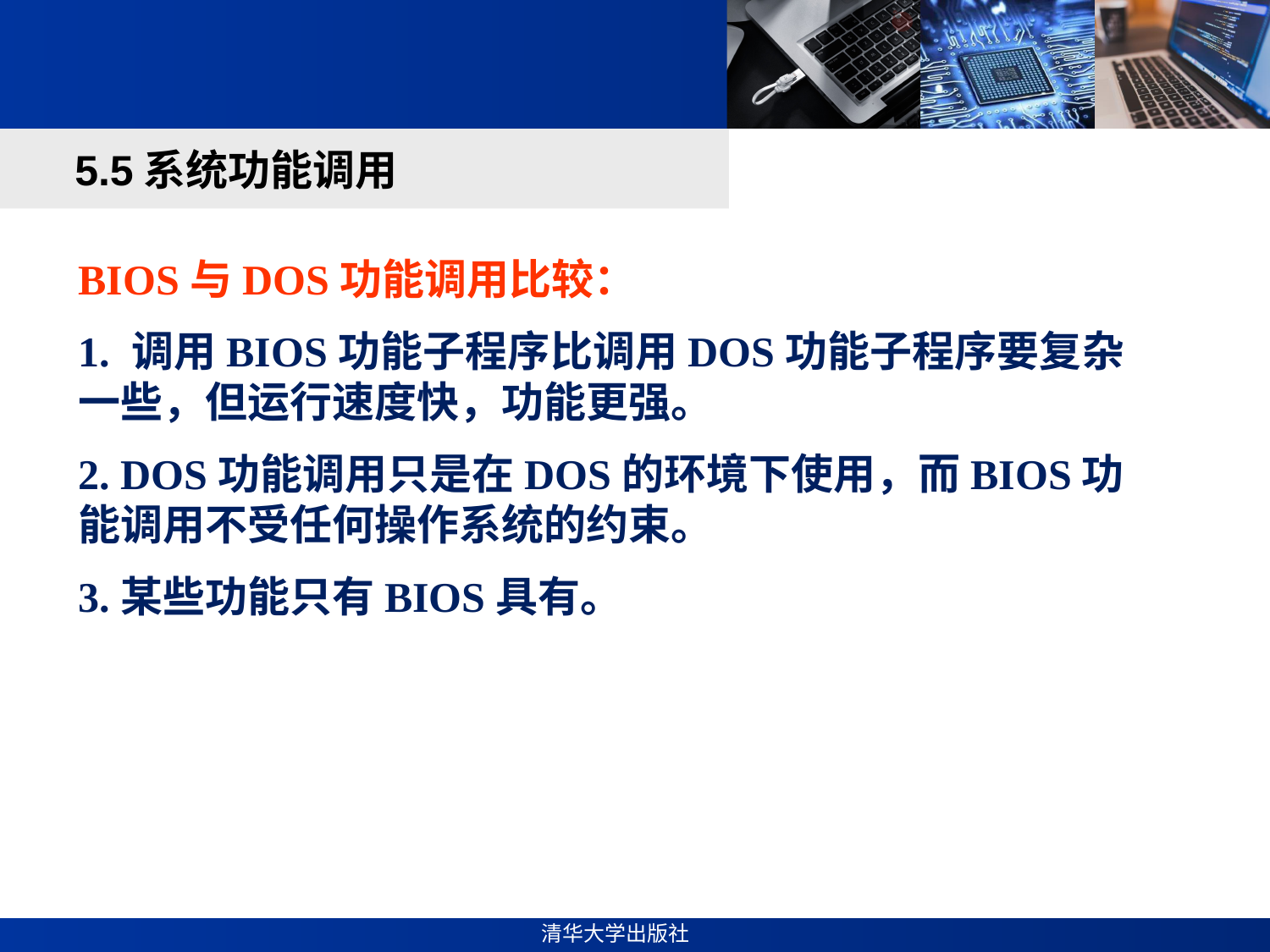

#
5.5系统功能调用

BIOS与DOS功能调用比较：
1. 调用BIOS功能子程序比调用DOS功能子程序要复杂一些，但运行速度快，功能更强。
2. DOS功能调用只是在DOS的环境下使用，而BIOS功能调用不受任何操作系统的约束。
3.某些功能只有BIOS具有。